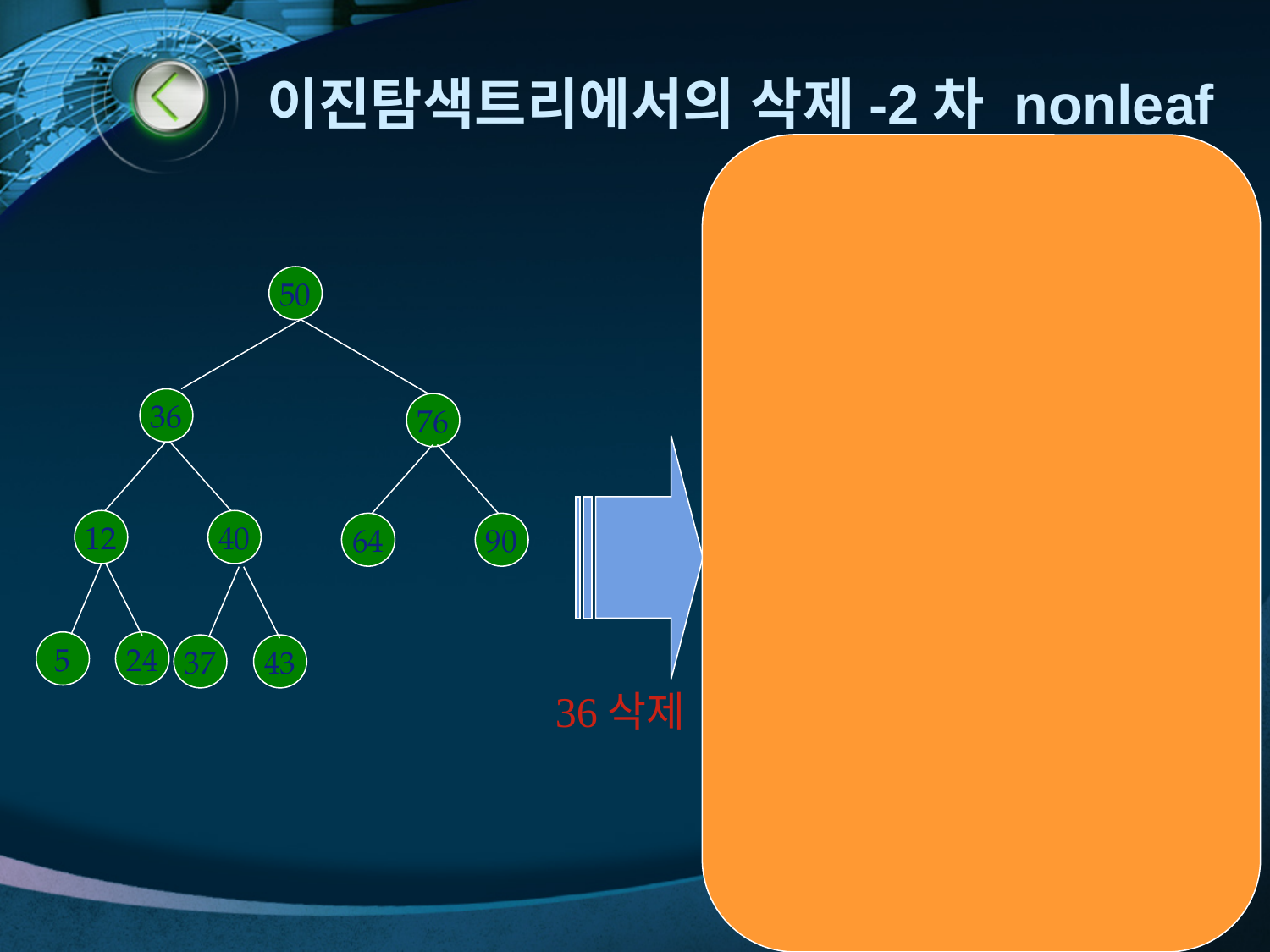

# 이진탐색트리에서의 삭제-2차 nonleaf

50

24
76
50

12
40
64
90
36
76

5
37
43
12
40
64
90
50

5
24
37
43
37
76
36삭제

12
40
64
90

5
24
43